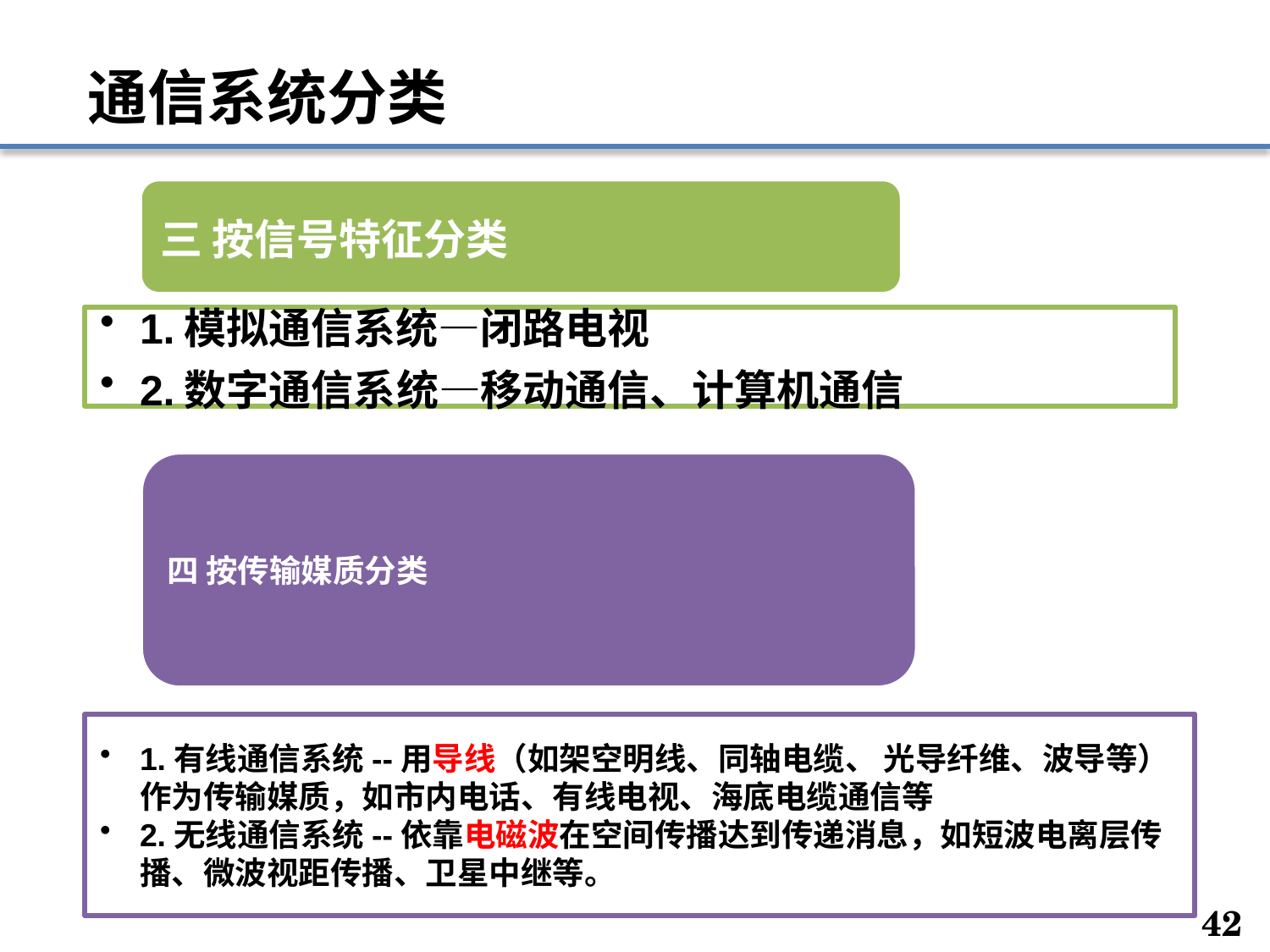

# 通信系统分类
三 按信号特征分类
1.模拟通信系统—闭路电视
2.数字通信系统—移动通信、计算机通信
四 按传输媒质分类
1.有线通信系统--用导线（如架空明线、同轴电缆、 光导纤维、波导等）作为传输媒质，如市内电话、有线电视、海底电缆通信等
2.无线通信系统--依靠电磁波在空间传播达到传递消息，如短波电离层传播、微波视距传播、卫星中继等。
42